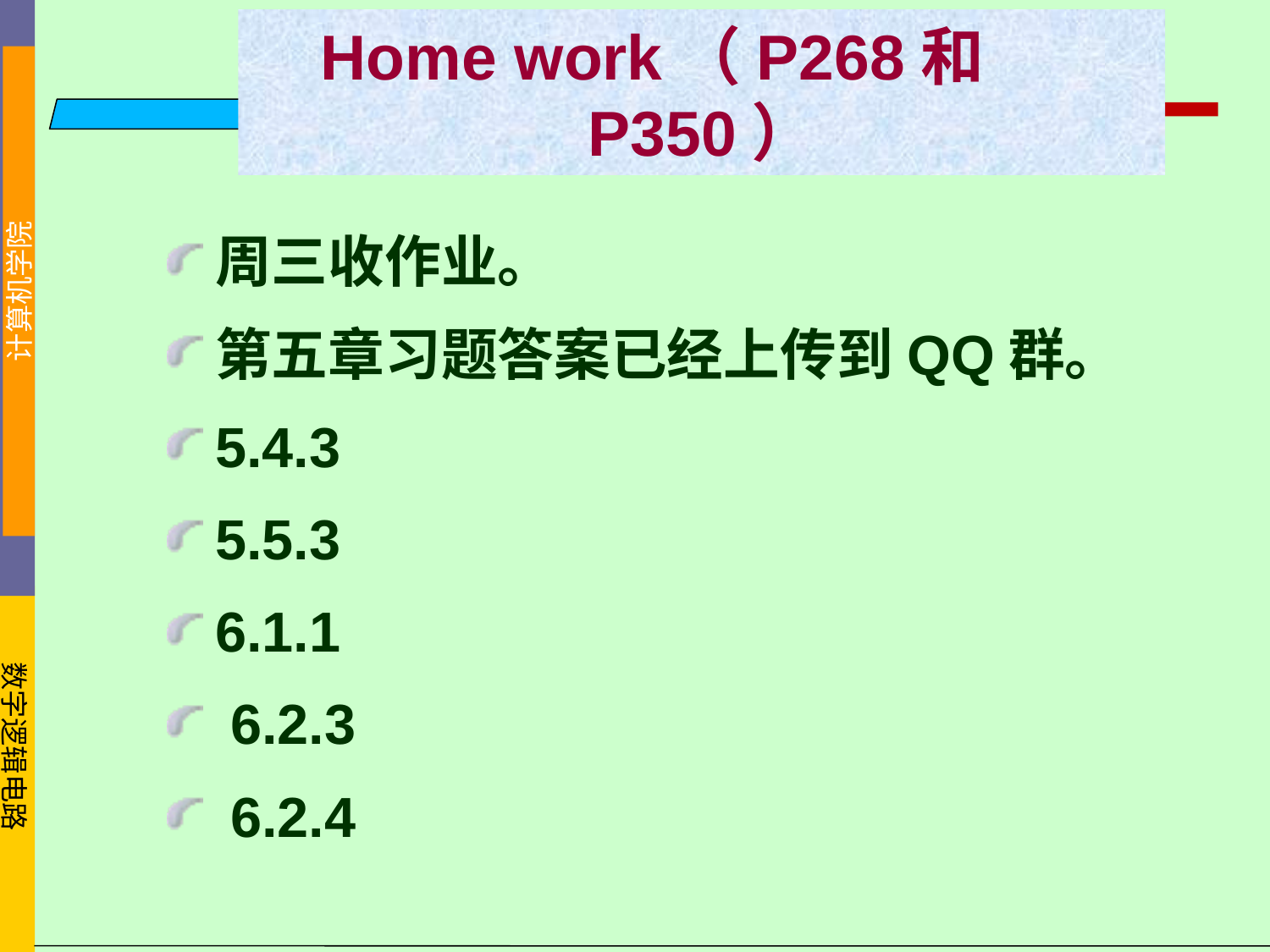

Home work（P268和	P350）
周三收作业。
第五章习题答案已经上传到QQ群。
5.4.3
5.5.3
6.1.1
 6.2.3
 6.2.4